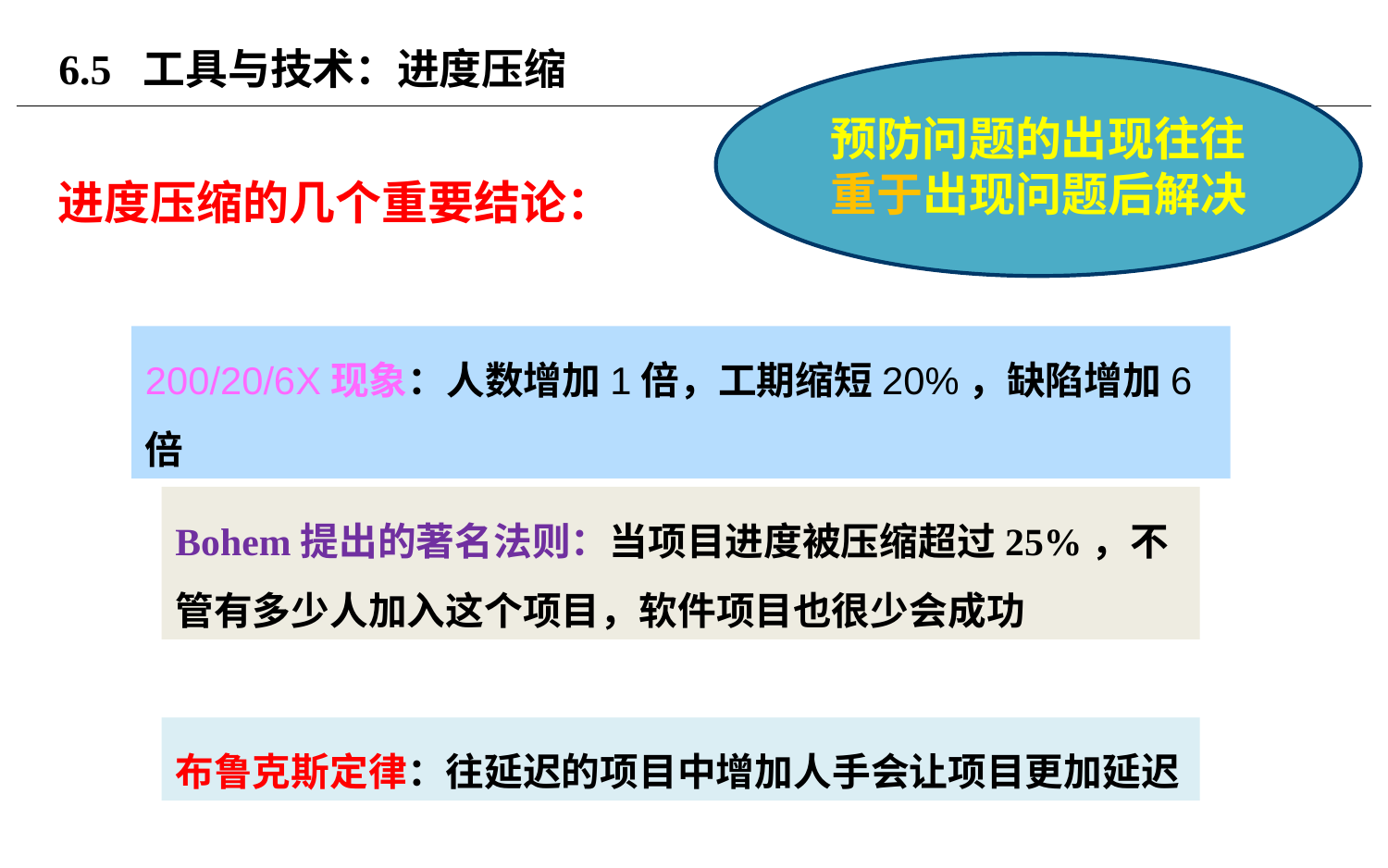

# 6.5  工具与技术：进度压缩
预防问题的出现往往重于出现问题后解决
进度压缩的几个重要结论：
200/20/6X现象：人数增加1倍，工期缩短20%，缺陷增加6倍
Bohem提出的著名法则：当项目进度被压缩超过25%，不管有多少人加入这个项目，软件项目也很少会成功
布鲁克斯定律：往延迟的项目中增加人手会让项目更加延迟